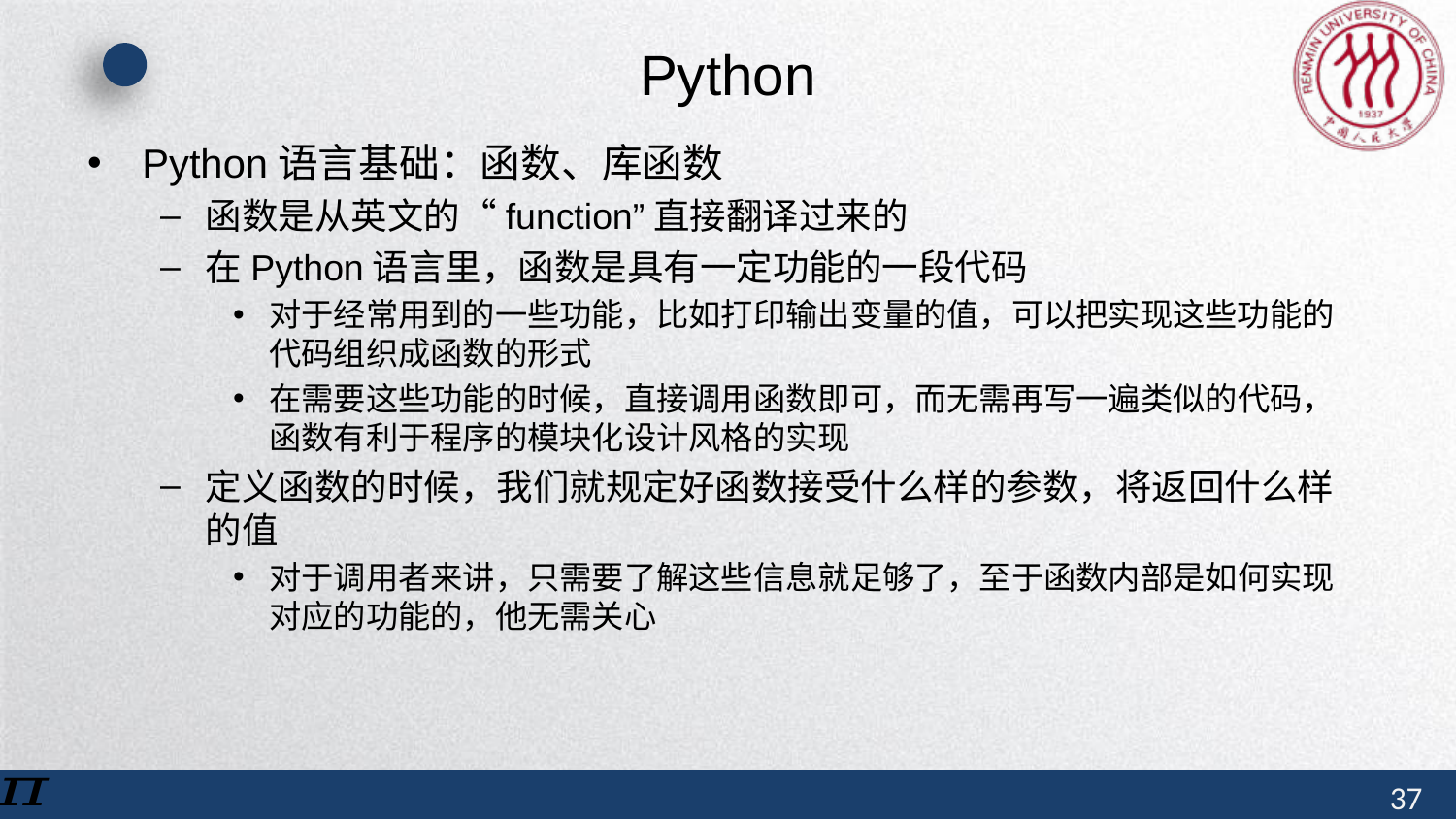

# Python
Python语言基础：函数、库函数
函数是从英文的“function”直接翻译过来的
在Python语言里，函数是具有一定功能的一段代码
对于经常用到的一些功能，比如打印输出变量的值，可以把实现这些功能的代码组织成函数的形式
在需要这些功能的时候，直接调用函数即可，而无需再写一遍类似的代码，函数有利于程序的模块化设计风格的实现
定义函数的时候，我们就规定好函数接受什么样的参数，将返回什么样的值
对于调用者来讲，只需要了解这些信息就足够了，至于函数内部是如何实现对应的功能的，他无需关心